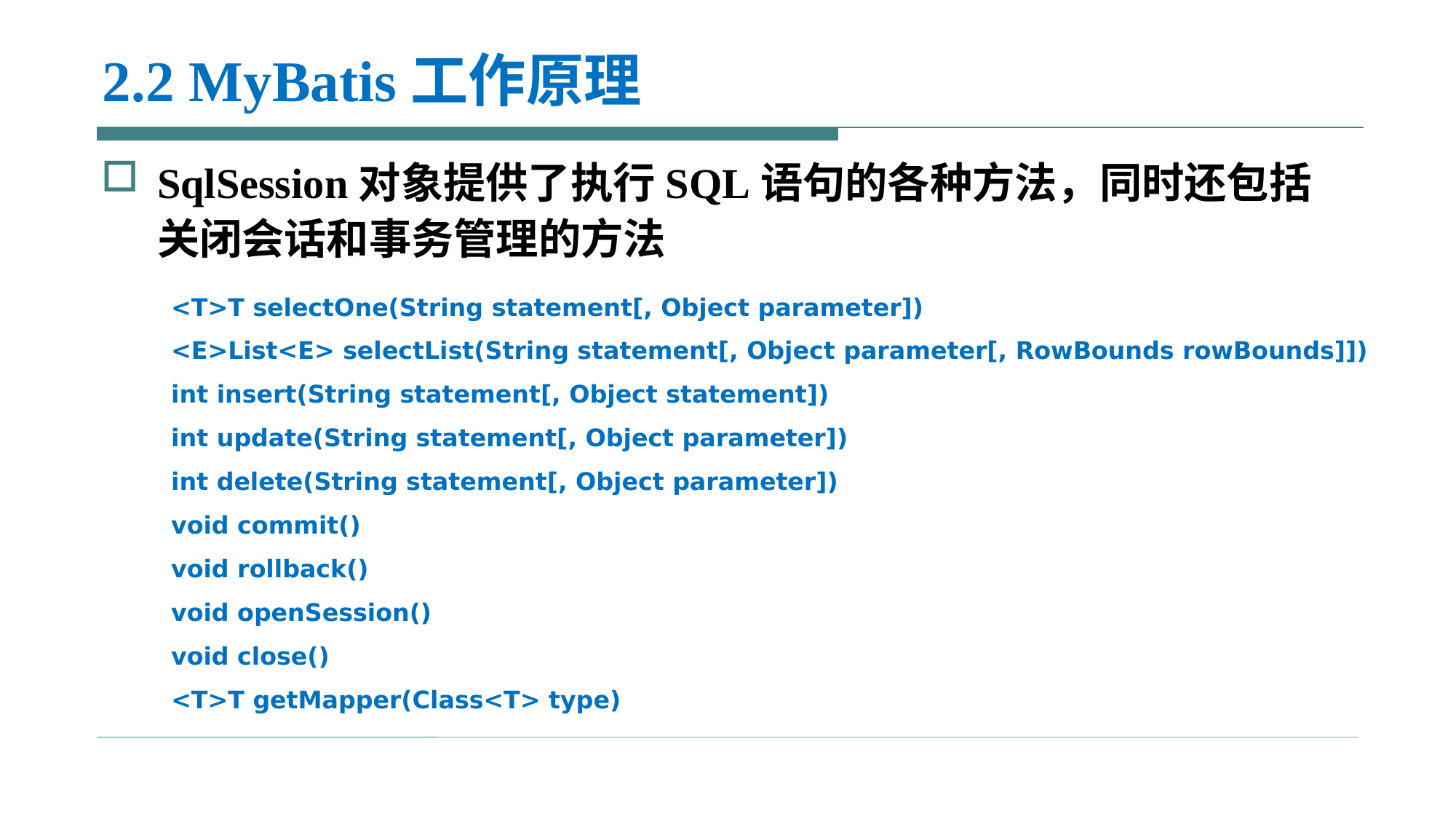

# 2.2 MyBatis工作原理
SqlSession对象提供了执行SQL语句的各种方法，同时还包括关闭会话和事务管理的方法
<T>T selectOne(String statement[, Object parameter])
<E>List<E> selectList(String statement[, Object parameter[, RowBounds rowBounds]])
int insert(String statement[, Object statement])
int update(String statement[, Object parameter])
int delete(String statement[, Object parameter])
void commit()
void rollback()
void openSession()
void close()
<T>T getMapper(Class<T> type)
16